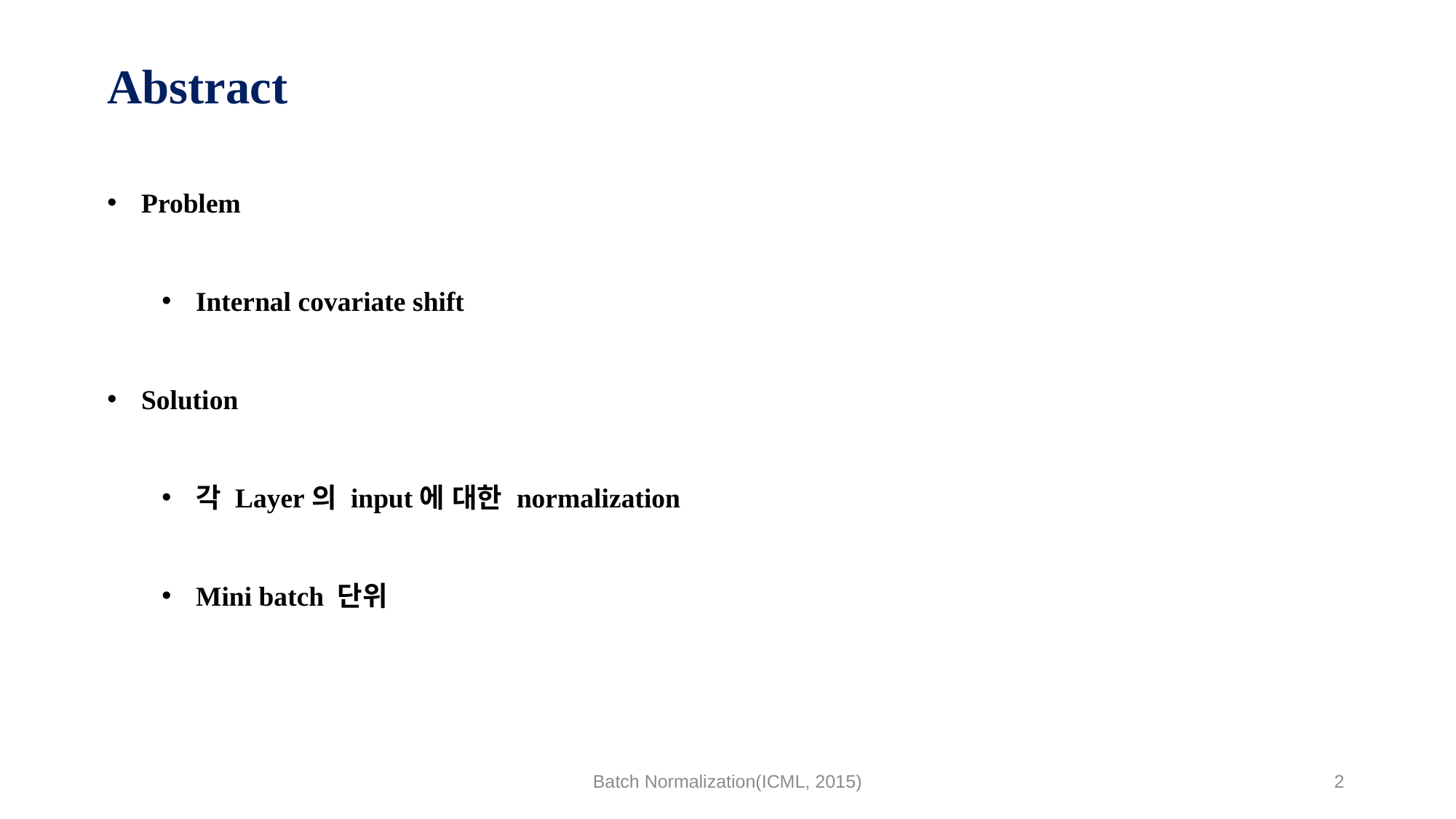

# Abstract
Problem

Internal covariate shift

Solution

각 Layer의 input에 대한 normalization

Mini batch 단위

Batch Normalization(ICML, 2015)
2